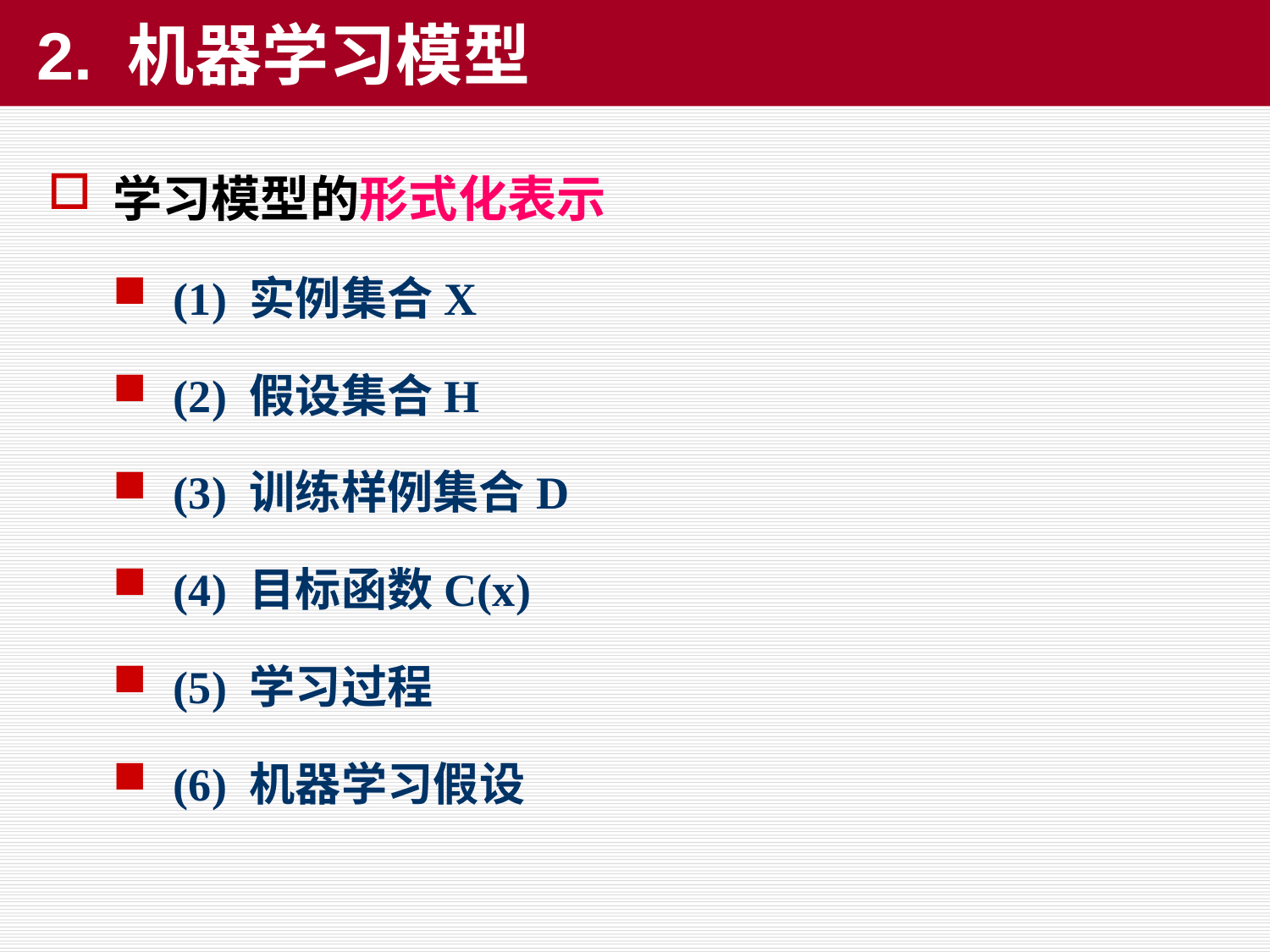

# 2. 机器学习模型
学习模型的形式化表示
(1) 实例集合X
(2) 假设集合H
(3) 训练样例集合D
(4) 目标函数C(x)
(5) 学习过程
(6) 机器学习假设